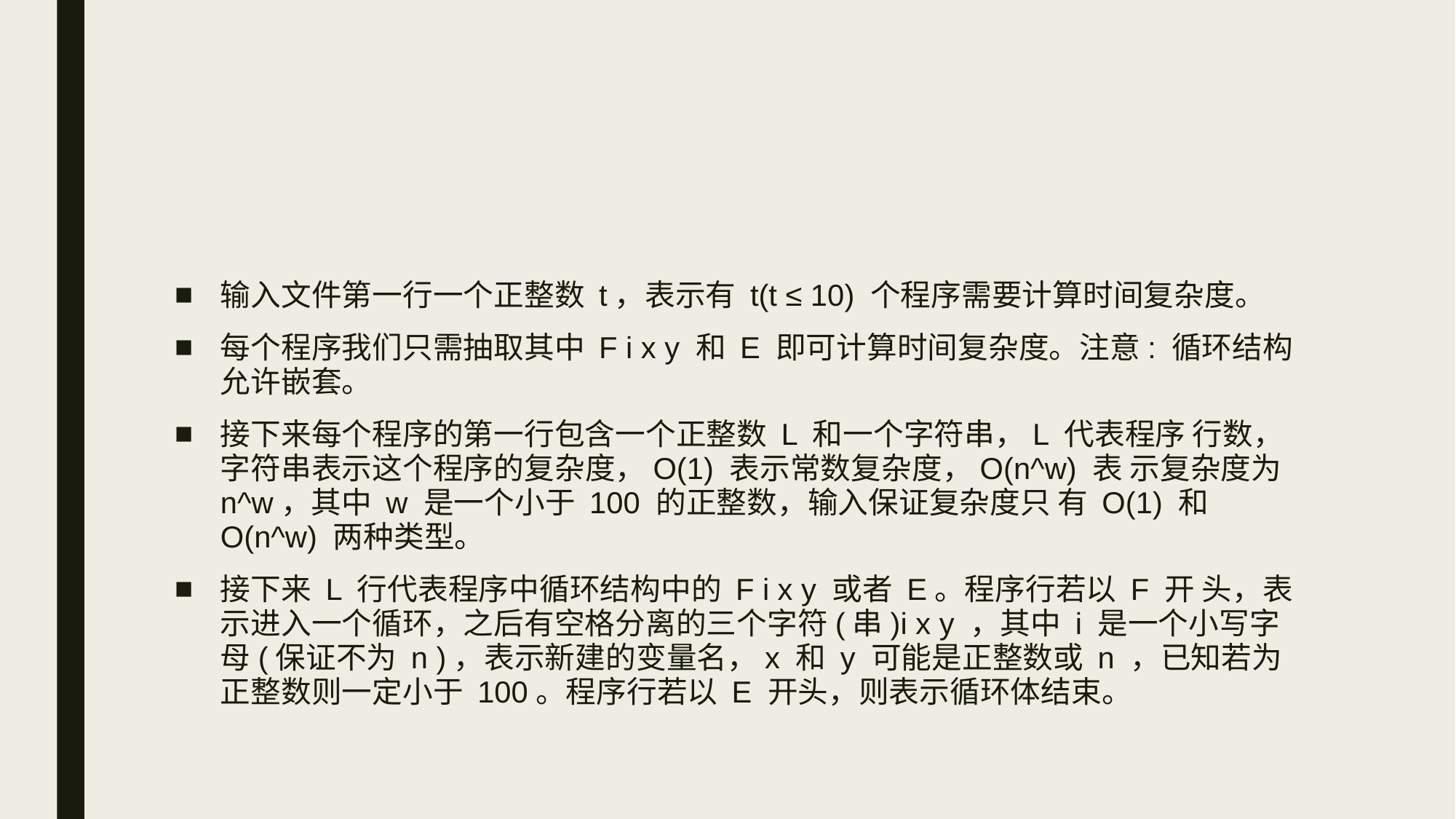

#
输入文件第一行一个正整数 t，表示有 t(t ≤ 10) 个程序需要计算时间复杂度。
每个程序我们只需抽取其中 F i x y 和 E 即可计算时间复杂度。注意: 循环结构允许嵌套。
接下来每个程序的第一行包含一个正整数 L 和一个字符串，L 代表程序 行数，字符串表示这个程序的复杂度，O(1) 表示常数复杂度，O(n^w) 表 示复杂度为 n^w，其中 w 是一个小于 100 的正整数，输入保证复杂度只 有 O(1) 和 O(n^w) 两种类型。
接下来 L 行代表程序中循环结构中的 F i x y 或者 E。程序行若以 F 开 头，表示进入一个循环，之后有空格分离的三个字符(串)i x y ，其中 i 是一个小写字母(保证不为 n )，表示新建的变量名，x 和 y 可能是正整数或 n ，已知若为正整数则一定小于 100。程序行若以 E 开头，则表示循环体结束。